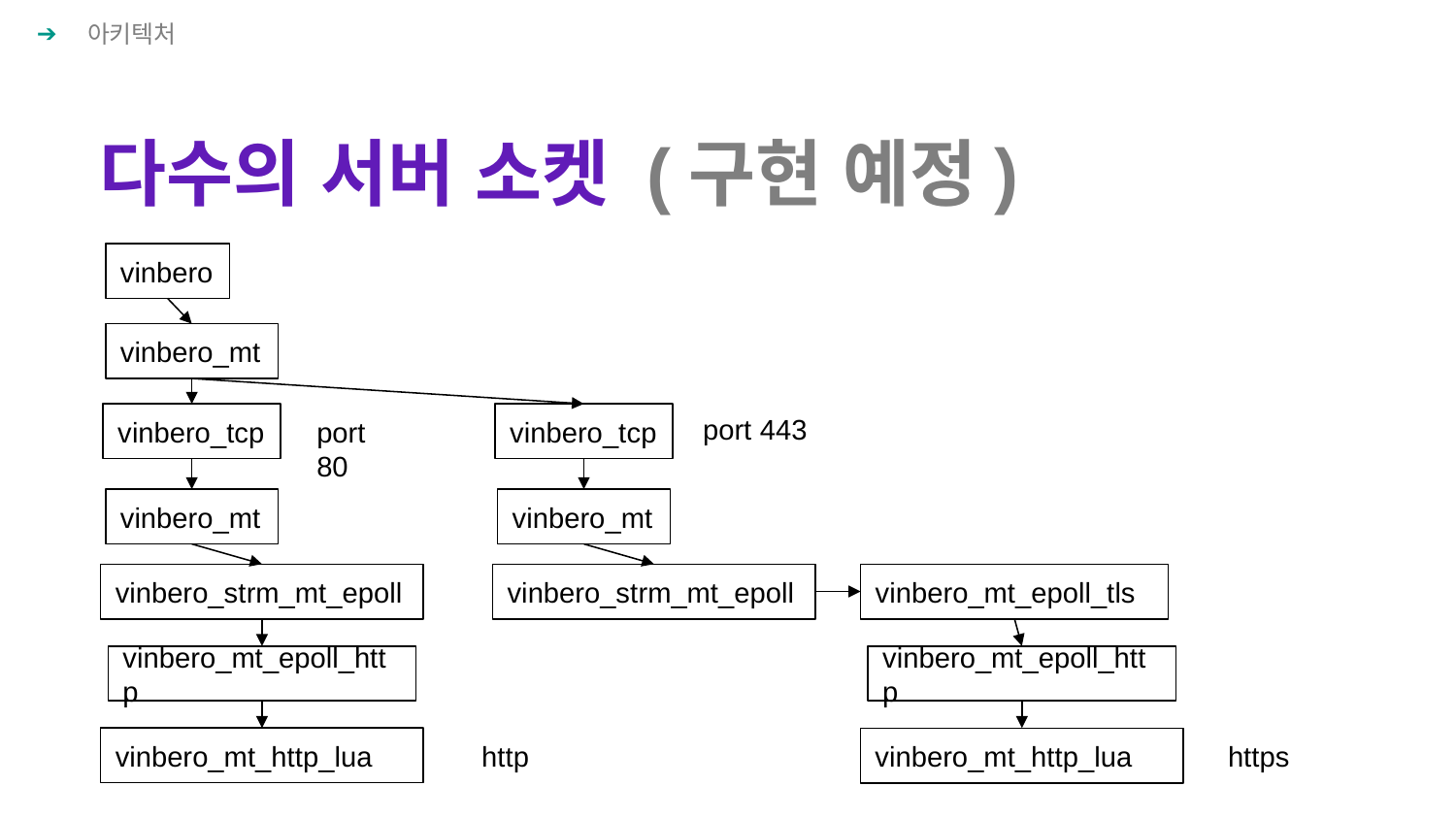

아키텍처
다수의 서버 소켓 (구현 예정)
vinbero
vinbero_mt
port 443
port 80
vinbero_tcp
vinbero_tcp

vinbero_mt
vinbero_mt
vinbero_strm_mt_epoll
vinbero_strm_mt_epoll
vinbero_mt_epoll_tls
vinbero_mt_epoll_http
vinbero_mt_epoll_http
http
https
vinbero_mt_http_lua
vinbero_mt_http_lua